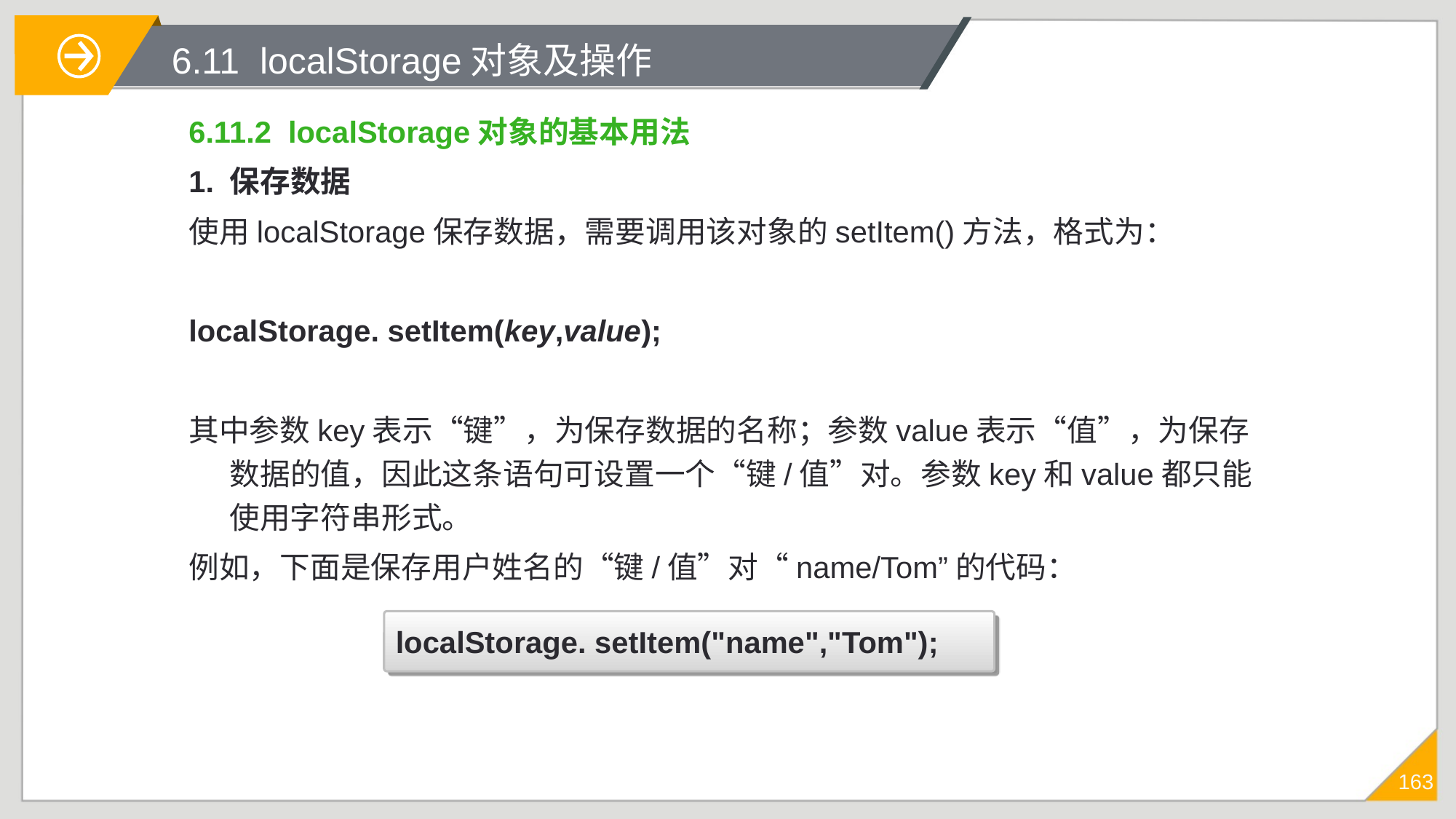

# 6.11  localStorage对象及操作
6.11.2  localStorage对象的基本用法
1. 保存数据
使用localStorage保存数据，需要调用该对象的setItem()方法，格式为：

localStorage. setItem(key,value);

其中参数key表示“键”，为保存数据的名称；参数value表示“值”，为保存数据的值，因此这条语句可设置一个“键/值”对。参数key和value都只能使用字符串形式。
例如，下面是保存用户姓名的“键/值”对“name/Tom”的代码：

localStorage. setItem("name","Tom");